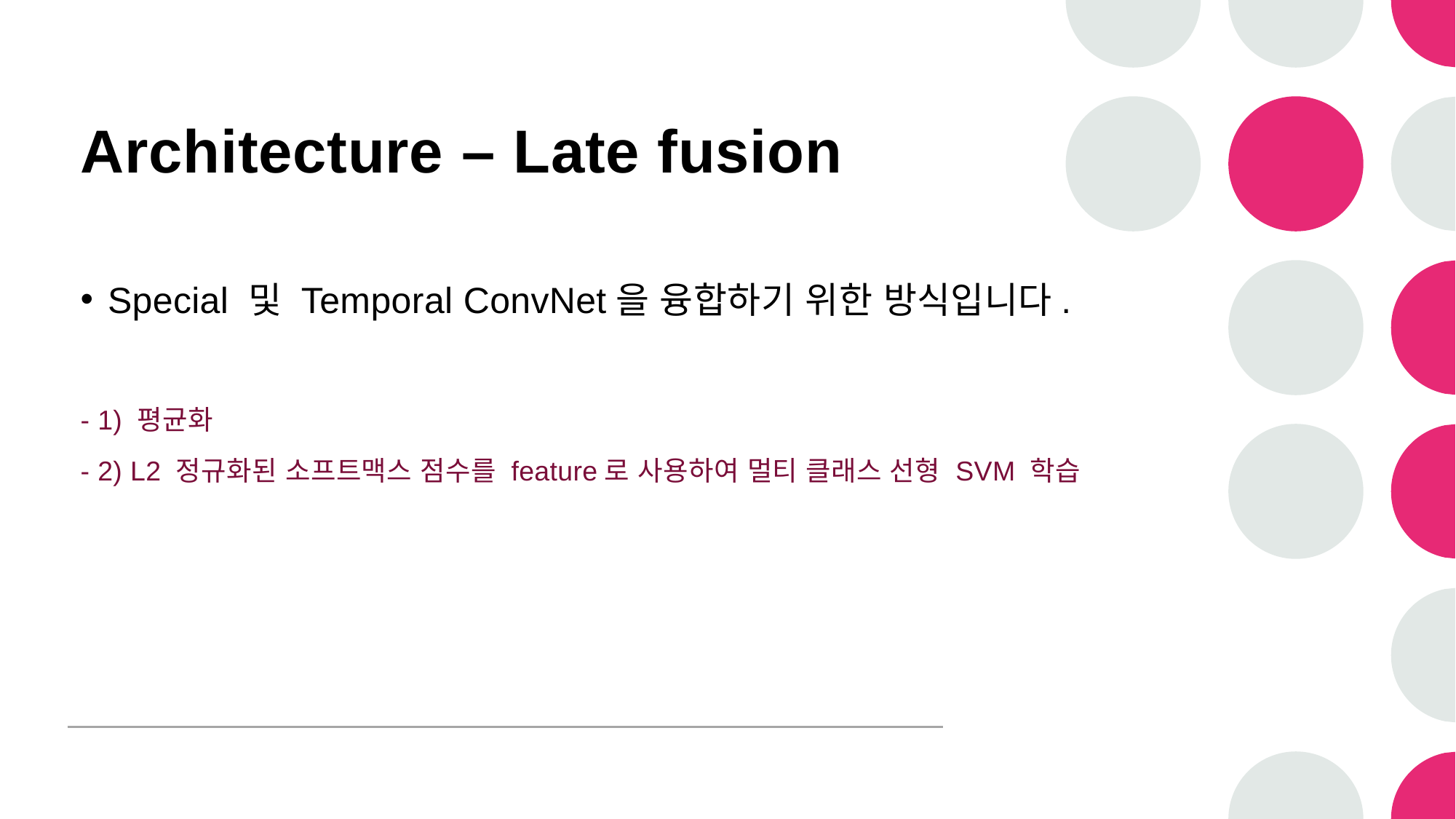

# Architecture – Late fusion
Special 및 Temporal ConvNet을 융합하기 위한 방식입니다.

- 1) 평균화
- 2) L2 정규화된 소프트맥스 점수를 feature로 사용하여 멀티 클래스 선형 SVM 학습